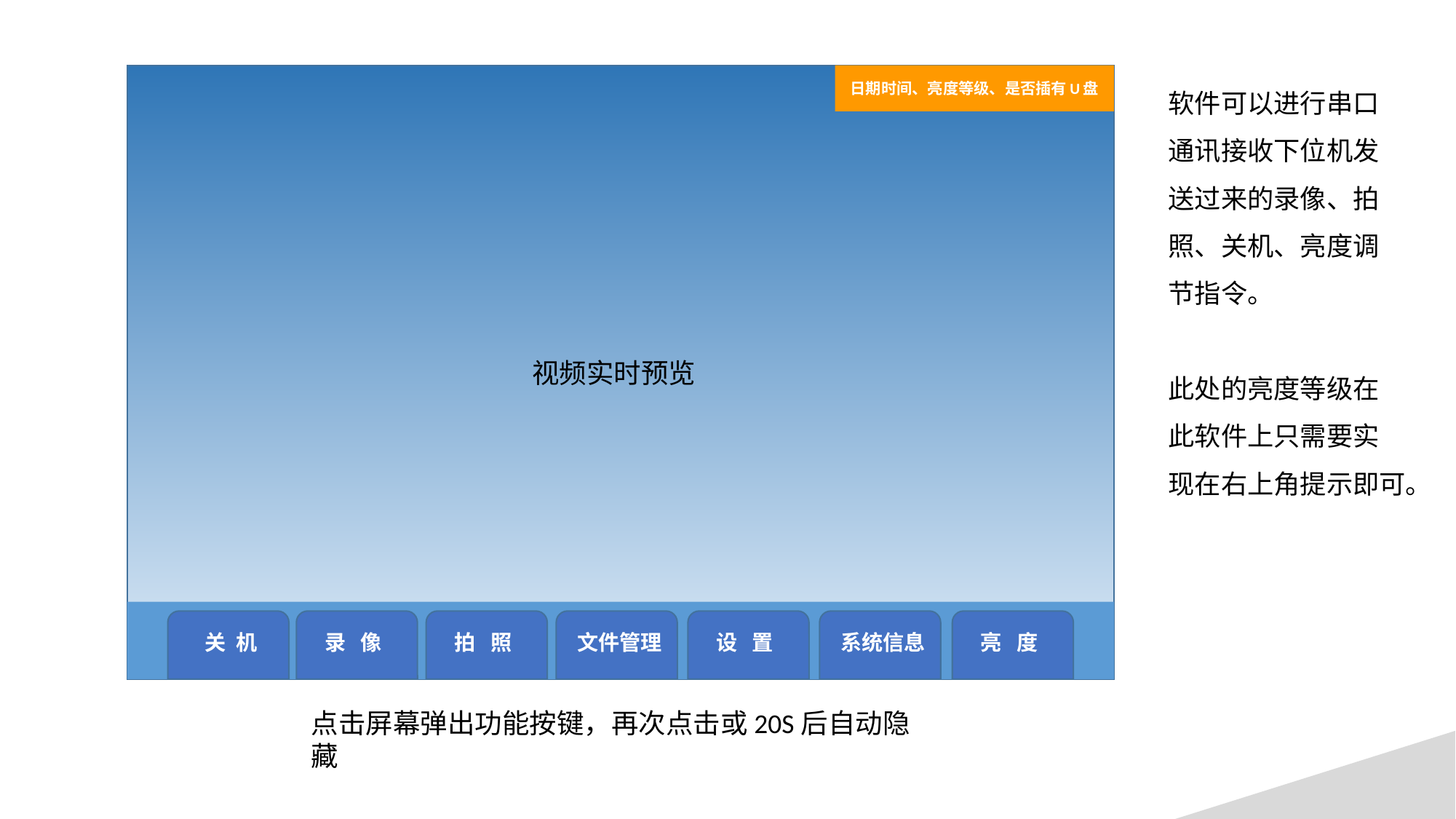

日期时间、亮度等级、是否插有U盘
软件可以进行串口
通讯接收下位机发
送过来的录像、拍
照、关机、亮度调
节指令。

此处的亮度等级在
此软件上只需要实
现在右上角提示即可。

视频实时预览

关  机
录   像
拍   照
文件管理
设   置
系统信息
亮   度
点击屏幕弹出功能按键，再次点击或20S后自动隐藏